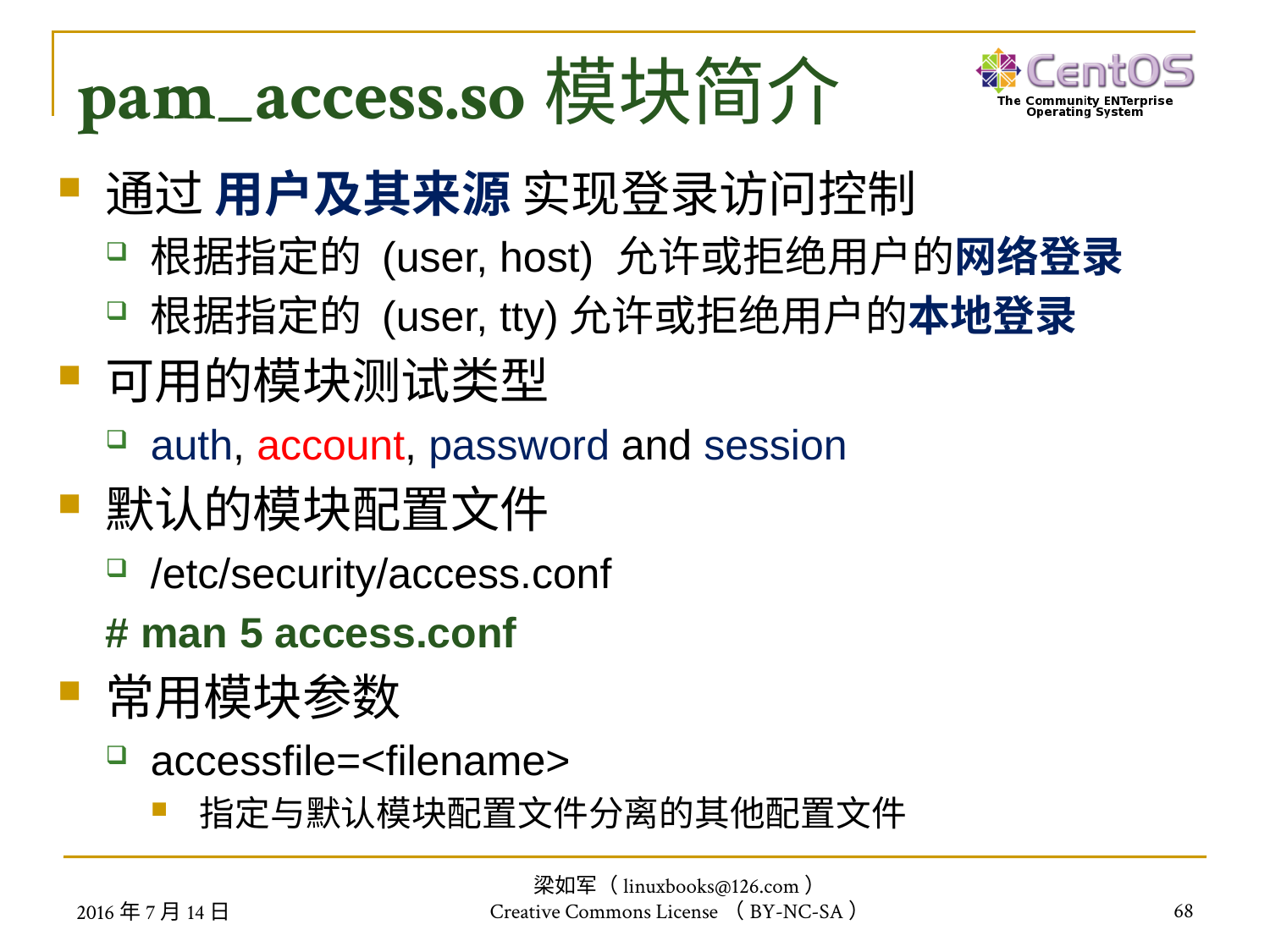

# pam_access.so模块简介
通过 用户及其来源 实现登录访问控制
根据指定的 (user, host) 允许或拒绝用户的网络登录
根据指定的 (user, tty)允许或拒绝用户的本地登录
可用的模块测试类型
auth, account, password and session
默认的模块配置文件
/etc/security/access.conf
# man 5 access.conf
常用模块参数
accessfile=<filename>
指定与默认模块配置文件分离的其他配置文件

梁如军（linuxbooks@126.com）
Creative Commons License（BY-NC-SA）
2016年7月14日
68